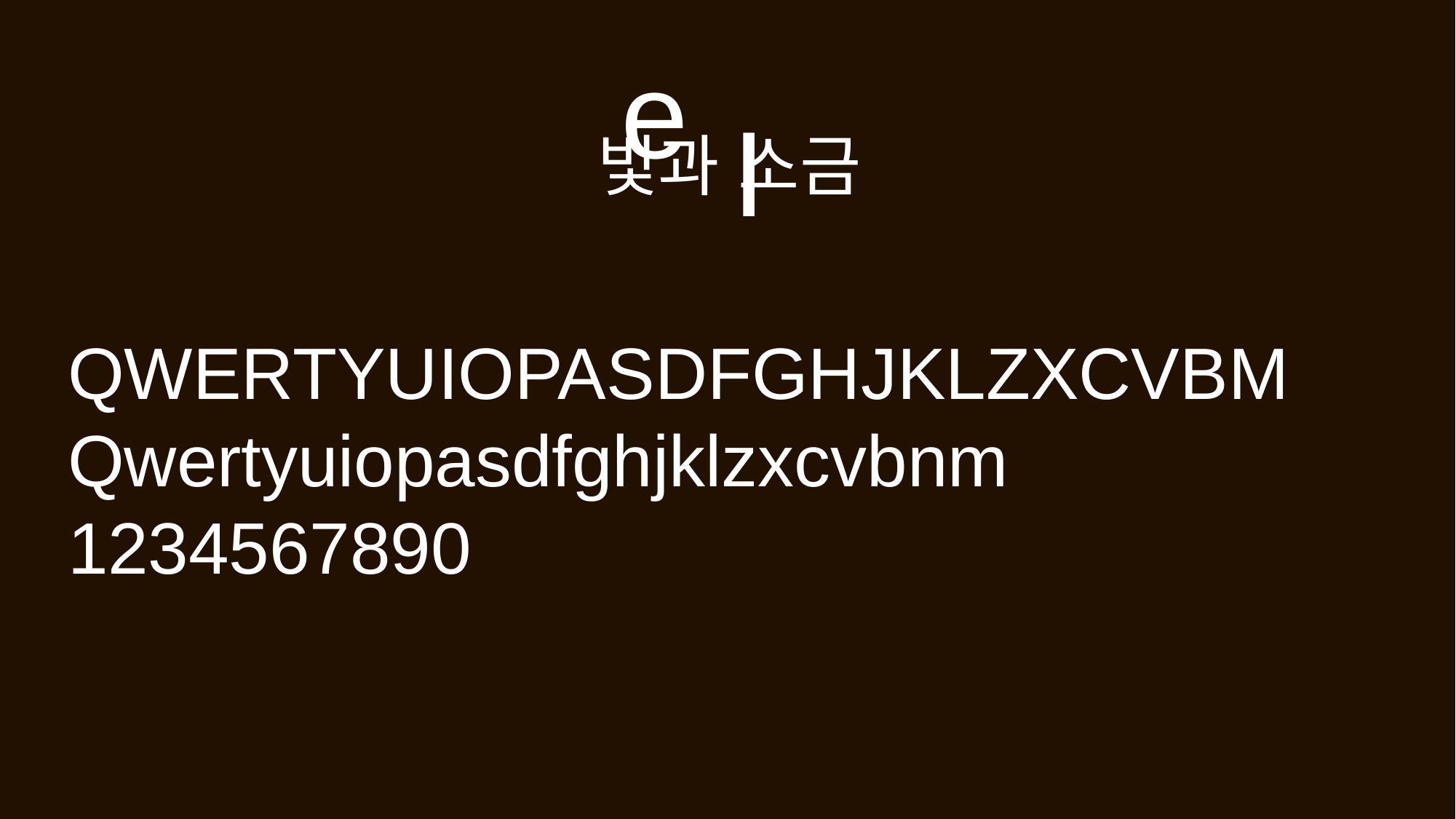

e
# 빛과 소금
I
QWERTYUIOPASDFGHJKLZXCVBM  Qwertyuiopasdfghjklzxcvbnm
1234567890